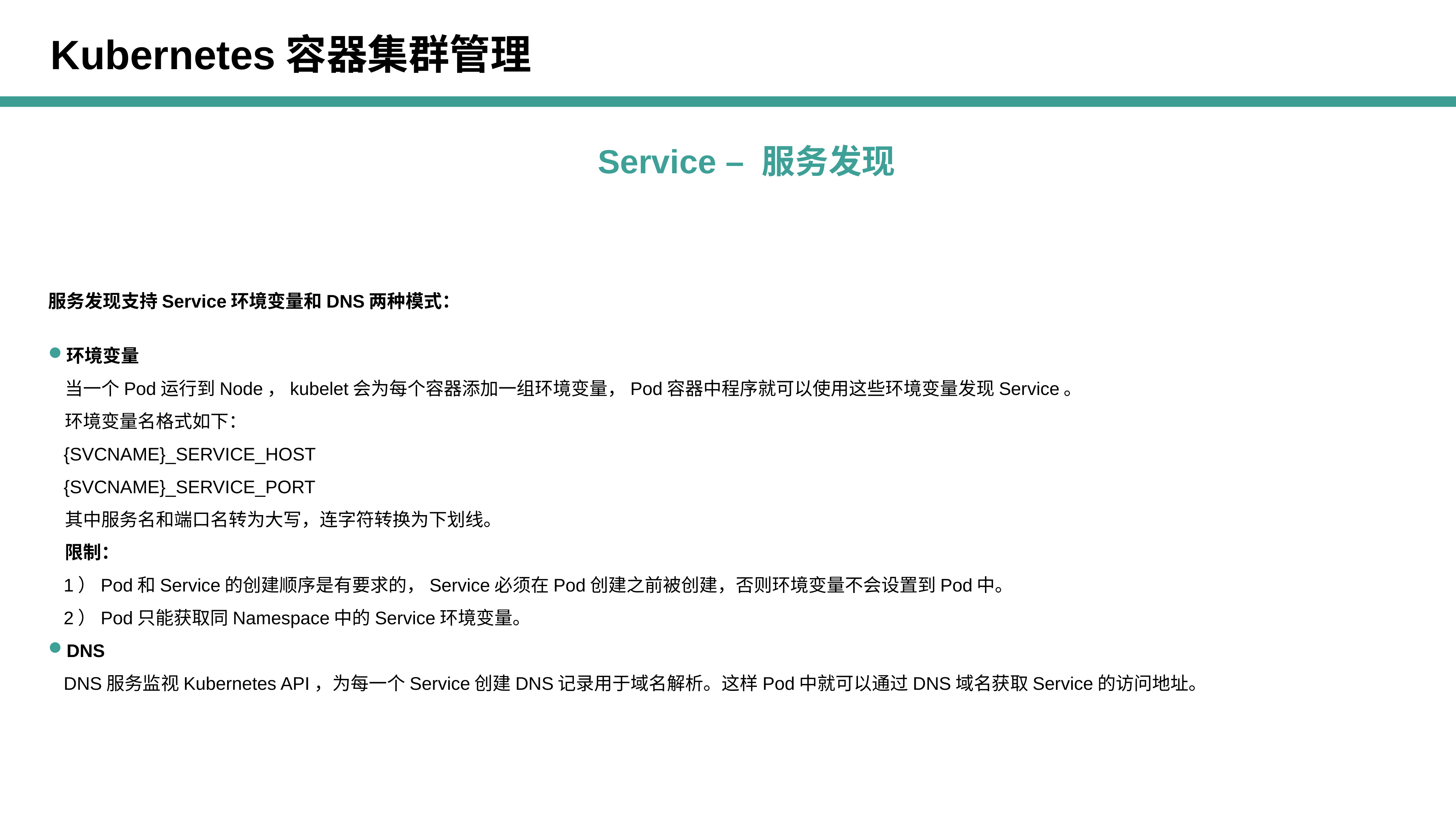

Kubernetes容器集群管理

Service – 服务发现
服务发现支持Service环境变量和DNS两种模式：

环境变量
   当一个Pod运行到Node，kubelet会为每个容器添加一组环境变量，Pod容器中程序就可以使用这些环境变量发现Service。
   环境变量名格式如下：
   {SVCNAME}_SERVICE_HOST
   {SVCNAME}_SERVICE_PORT
   其中服务名和端口名转为大写，连字符转换为下划线。
   限制：
   1）Pod和Service的创建顺序是有要求的，Service必须在Pod创建之前被创建，否则环境变量不会设置到Pod中。
   2）Pod只能获取同Namespace中的Service环境变量。
DNS
   DNS服务监视Kubernetes API，为每一个Service创建DNS记录用于域名解析。这样Pod中就可以通过DNS域名获取Service的访问地址。